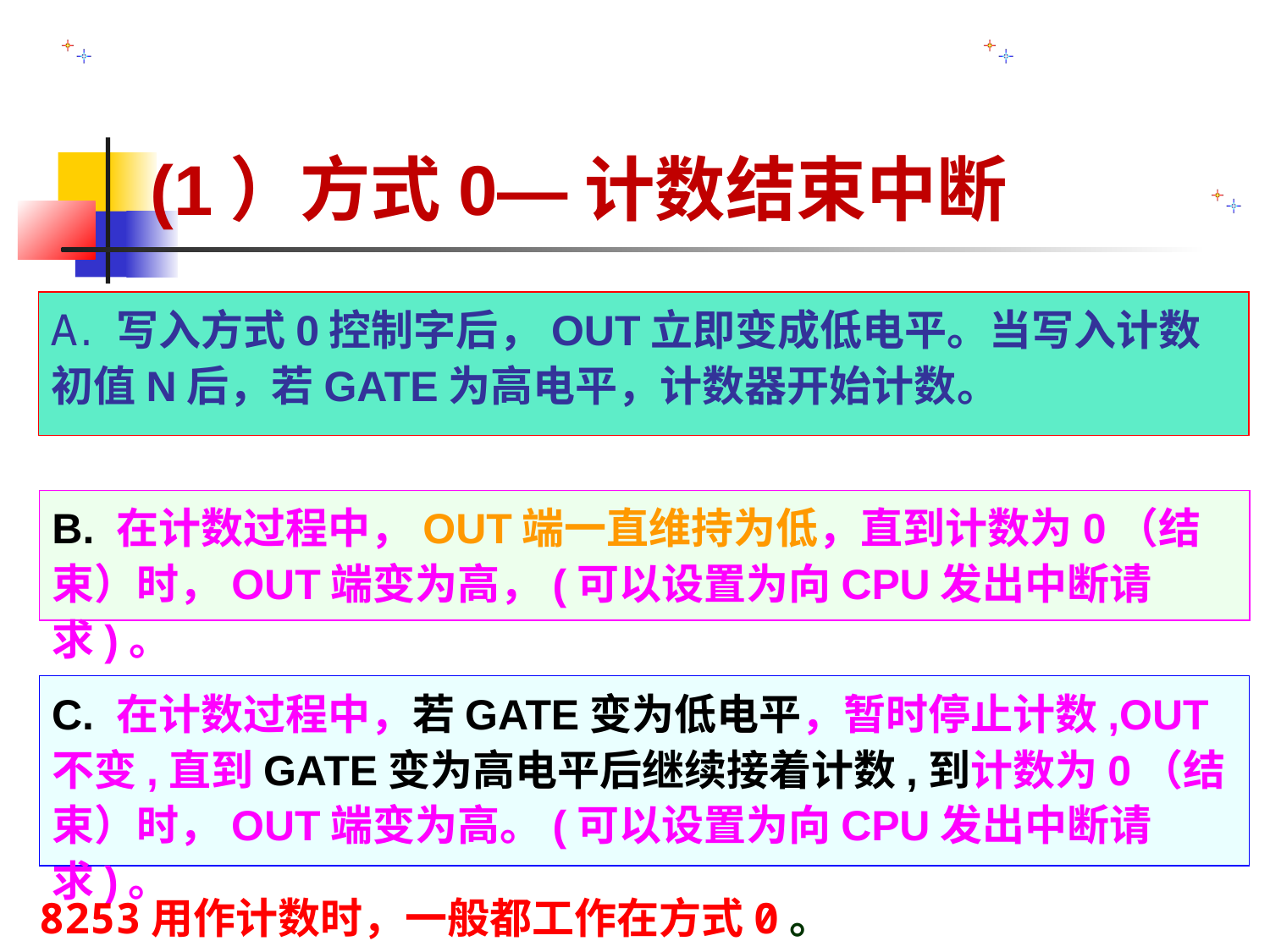

(1）方式0—计数结束中断
A. 写入方式0控制字后，OUT立即变成低电平。当写入计数初值N后，若GATE为高电平，计数器开始计数。
B. 在计数过程中，OUT端一直维持为低，直到计数为0（结束）时，OUT端变为高，(可以设置为向CPU发出中断请求)。
C. 在计数过程中，若GATE变为低电平，暂时停止计数,OUT不变,直到GATE变为高电平后继续接着计数,到计数为0（结束）时，OUT端变为高。(可以设置为向CPU发出中断请求)。
8253用作计数时，一般都工作在方式0。